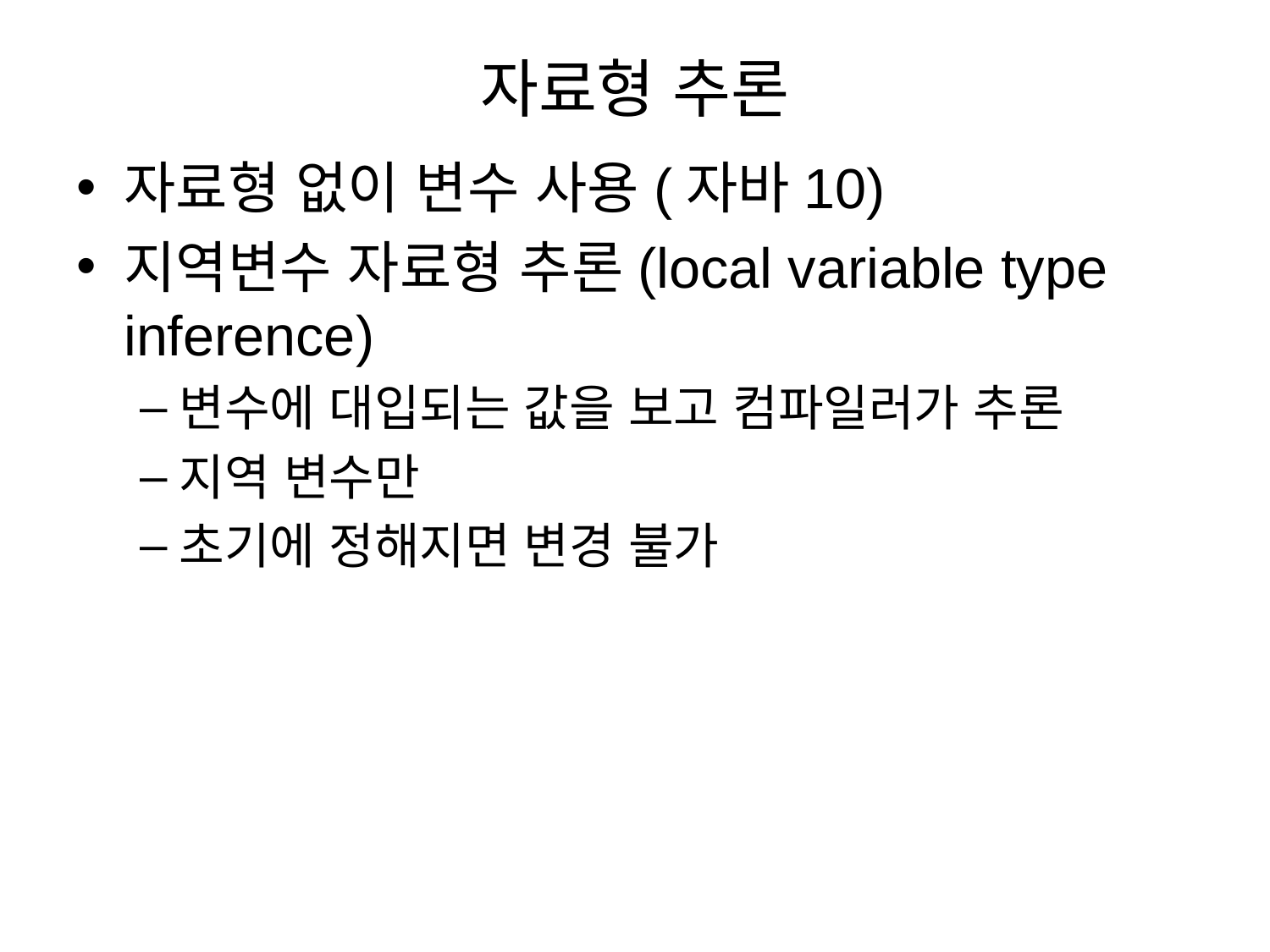

# 자료형 추론
자료형 없이 변수 사용(자바10)
지역변수 자료형 추론(local variable type inference)
변수에 대입되는 값을 보고 컴파일러가 추론
지역 변수만
초기에 정해지면 변경 불가